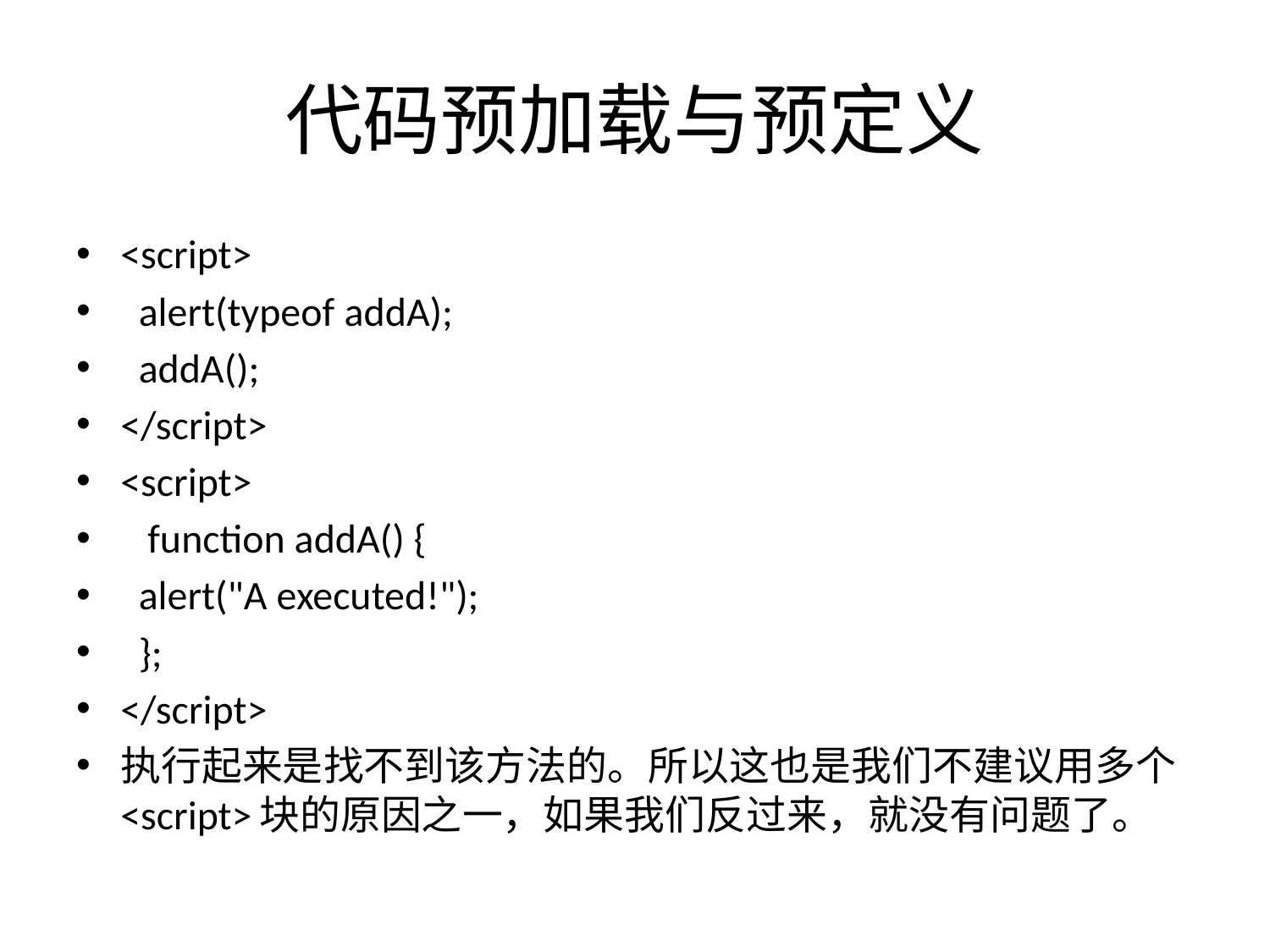

# 代码预加载与预定义
<script>
  alert(typeof addA);
  addA();
</script>
<script>
   function addA() {
  alert("A executed!");
  };
</script>
执行起来是找不到该方法的。所以这也是我们不建议用多个<script>块的原因之一，如果我们反过来，就没有问题了。